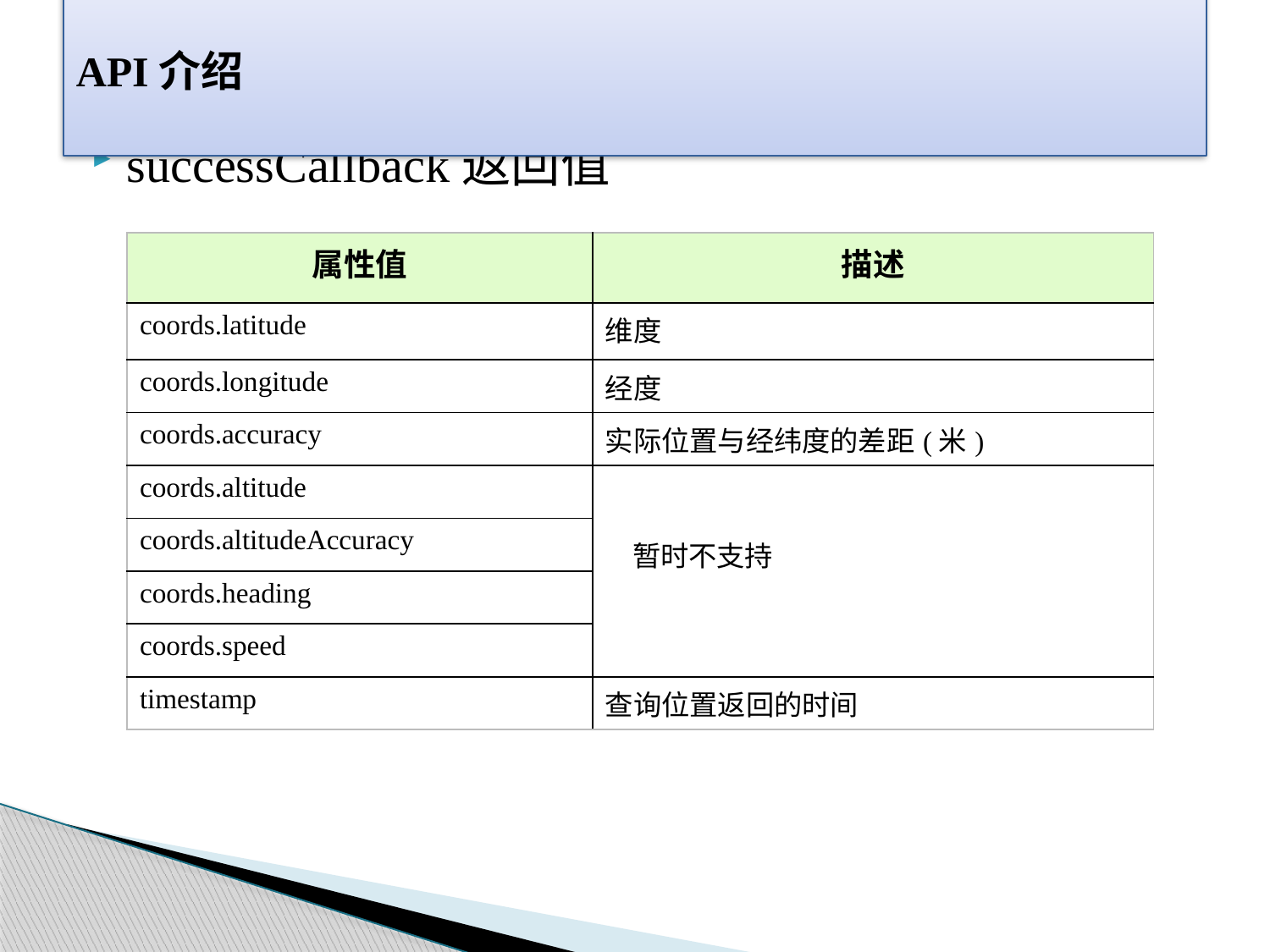

# API介绍
successCallback返回值
| 属性值 | 描述 |
| --- | --- |
| coords.latitude | 维度 |
| coords.longitude | 经度 |
| coords.accuracy | 实际位置与经纬度的差距(米) |
| coords.altitude | 暂时不支持 |
| coords.altitudeAccuracy |  |
| coords.heading |  |
| coords.speed |  |
| timestamp | 查询位置返回的时间 |